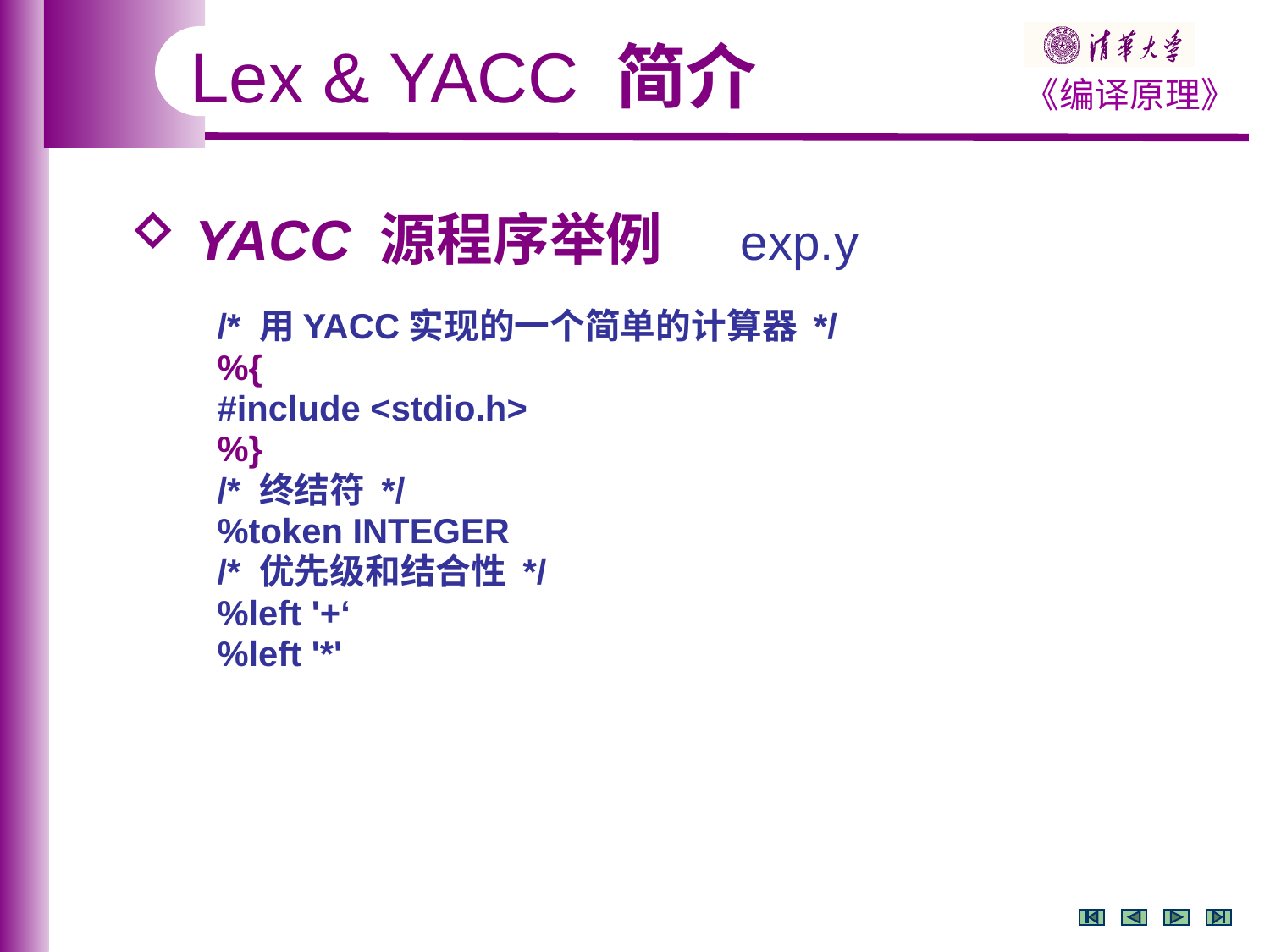

Lex & YACC 简介

 YACC 源程序举例     exp.y
/* 用YACC实现的一个简单的计算器 */
%{
#include <stdio.h>
%}
/* 终结符 */
%token INTEGER
/* 优先级和结合性 */
%left '+‘
%left '*'